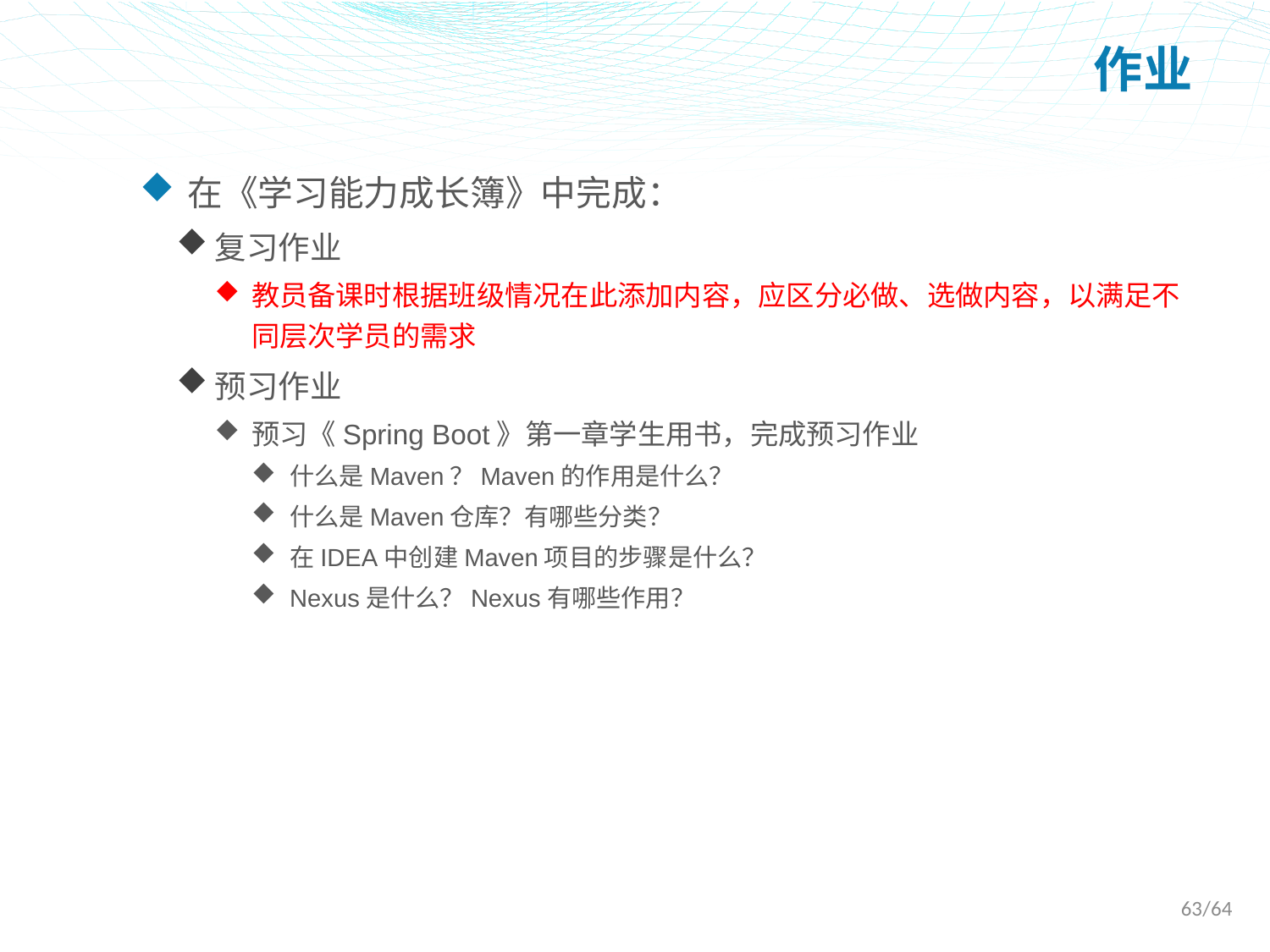

# 作业
在《学习能力成长簿》中完成：
复习作业
教员备课时根据班级情况在此添加内容，应区分必做、选做内容，以满足不同层次学员的需求
预习作业
预习《Spring Boot》第一章学生用书，完成预习作业
什么是Maven？Maven的作用是什么？
什么是Maven仓库？有哪些分类？
在IDEA中创建Maven项目的步骤是什么？
Nexus是什么？Nexus有哪些作用？
63/64